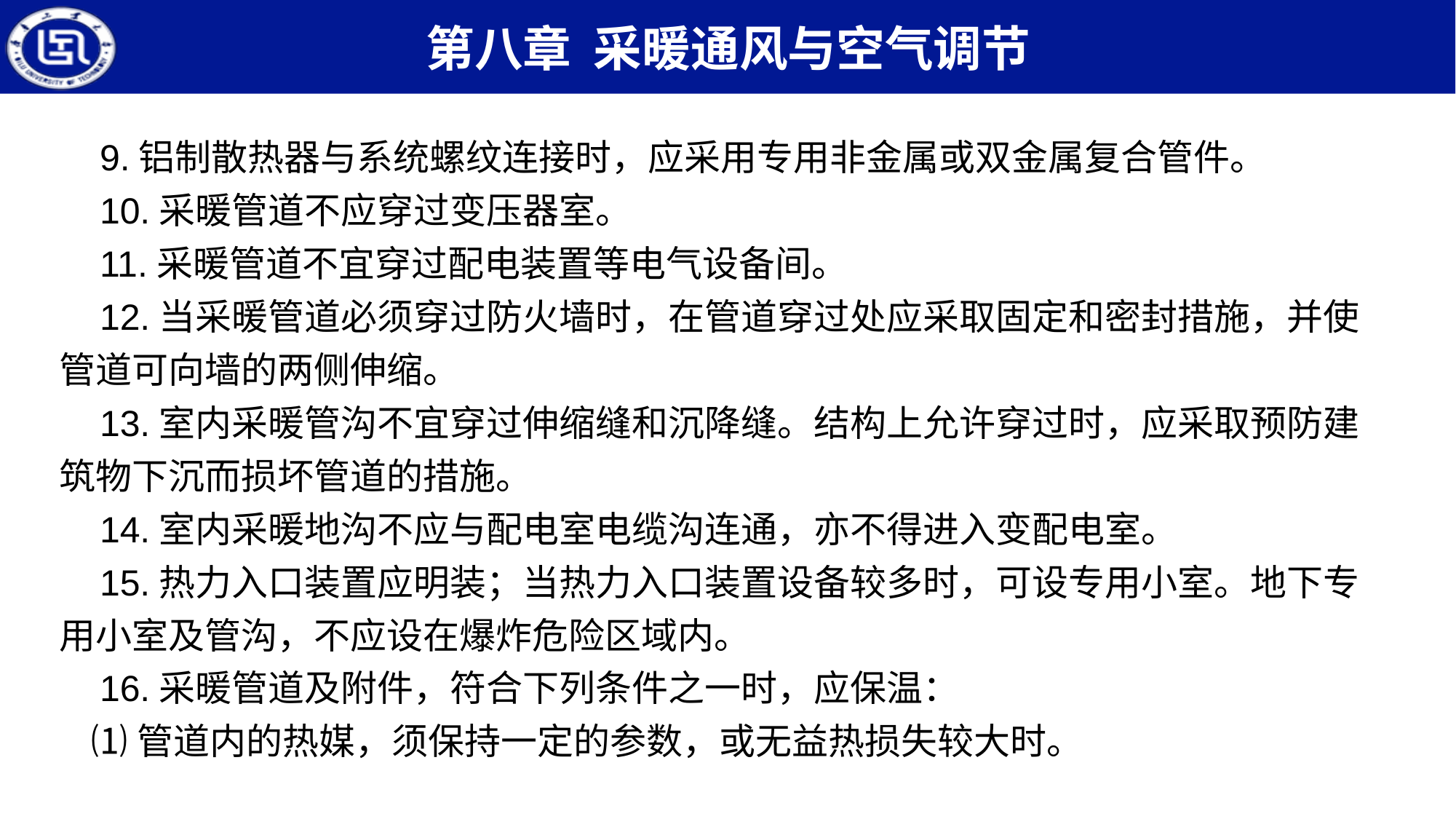

9.铝制散热器与系统螺纹连接时，应采用专用非金属或双金属复合管件。
    10.采暖管道不应穿过变压器室。
    11.采暖管道不宜穿过配电装置等电气设备间。
    12.当采暖管道必须穿过防火墙时，在管道穿过处应采取固定和密封措施，并使管道可向墙的两侧伸缩。
    13.室内采暖管沟不宜穿过伸缩缝和沉降缝。结构上允许穿过时，应采取预防建筑物下沉而损坏管道的措施。
    14.室内采暖地沟不应与配电室电缆沟连通，亦不得进入变配电室。
    15.热力入口装置应明装；当热力入口装置设备较多时，可设专用小室。地下专用小室及管沟，不应设在爆炸危险区域内。
    16.采暖管道及附件，符合下列条件之一时，应保温：
    ⑴管道内的热媒，须保持一定的参数，或无益热损失较大时。